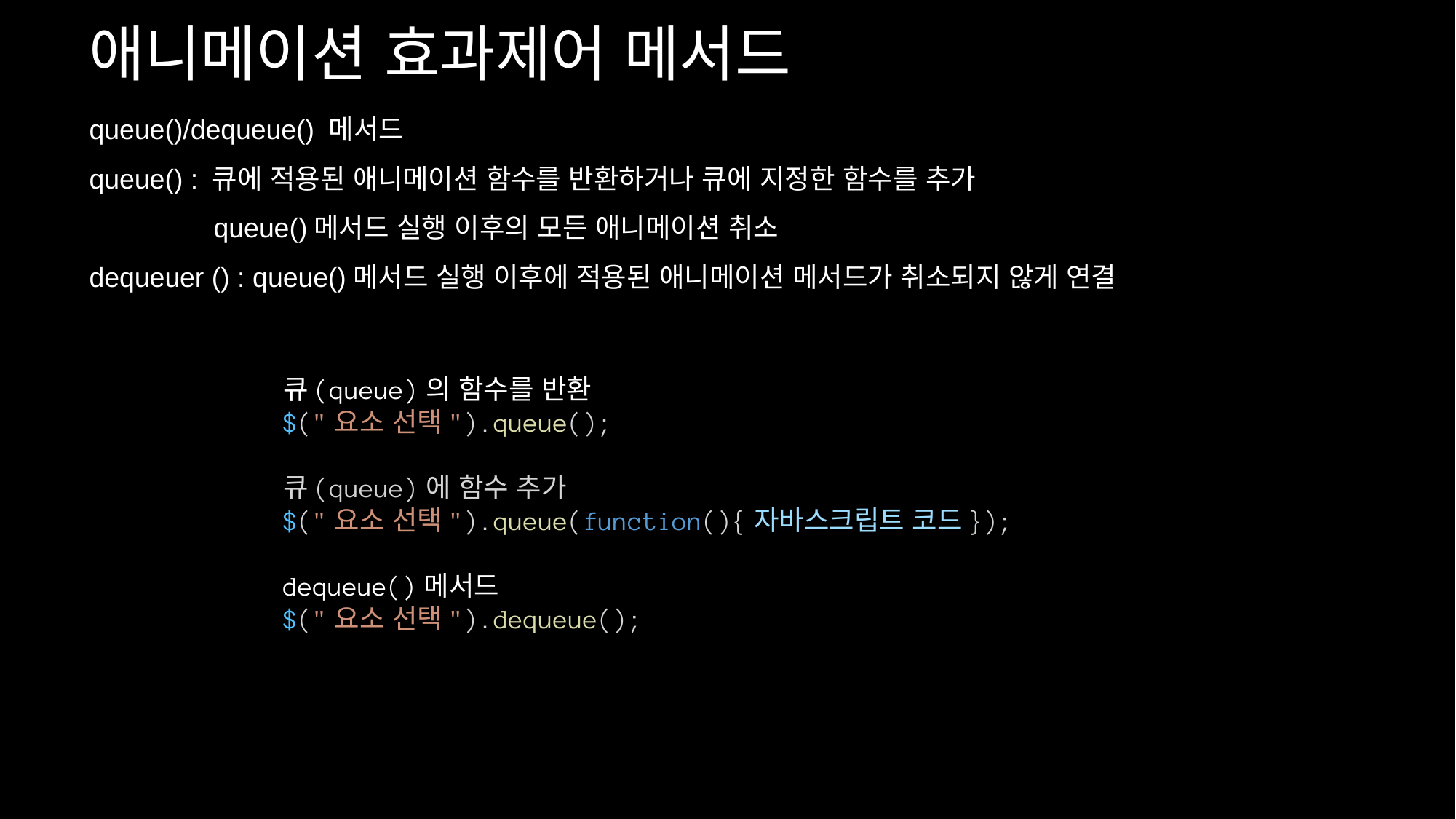

애니메이션 효과제어 메서드
queue()/dequeue() 메서드
queue() : 큐에 적용된 애니메이션 함수를 반환하거나 큐에 지정한 함수를 추가
	  queue()메서드 실행 이후의 모든 애니메이션 취소
dequeuer () : queue()메서드 실행 이후에 적용된 애니메이션 메서드가 취소되지 않게 연결
큐(queue)의 함수를 반환
$("요소 선택").queue();

큐(queue)에 함수 추가
$("요소 선택").queue(function(){자바스크립트 코드});

dequeue()메서드
$("요소 선택").dequeue();